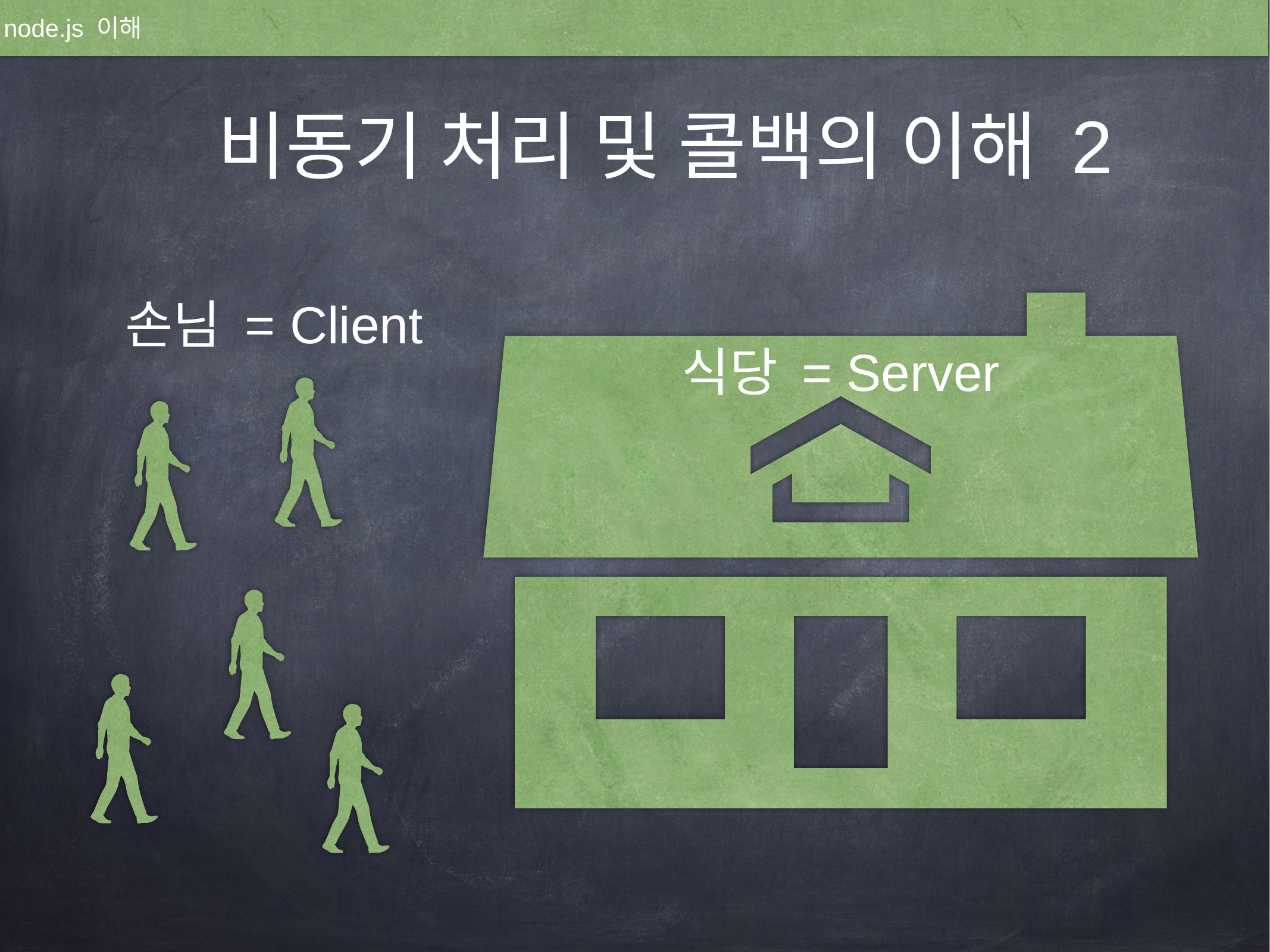

node.js 이해
# 비동기 처리 및 콜백의 이해 2
손님 = Client

식당 = Server